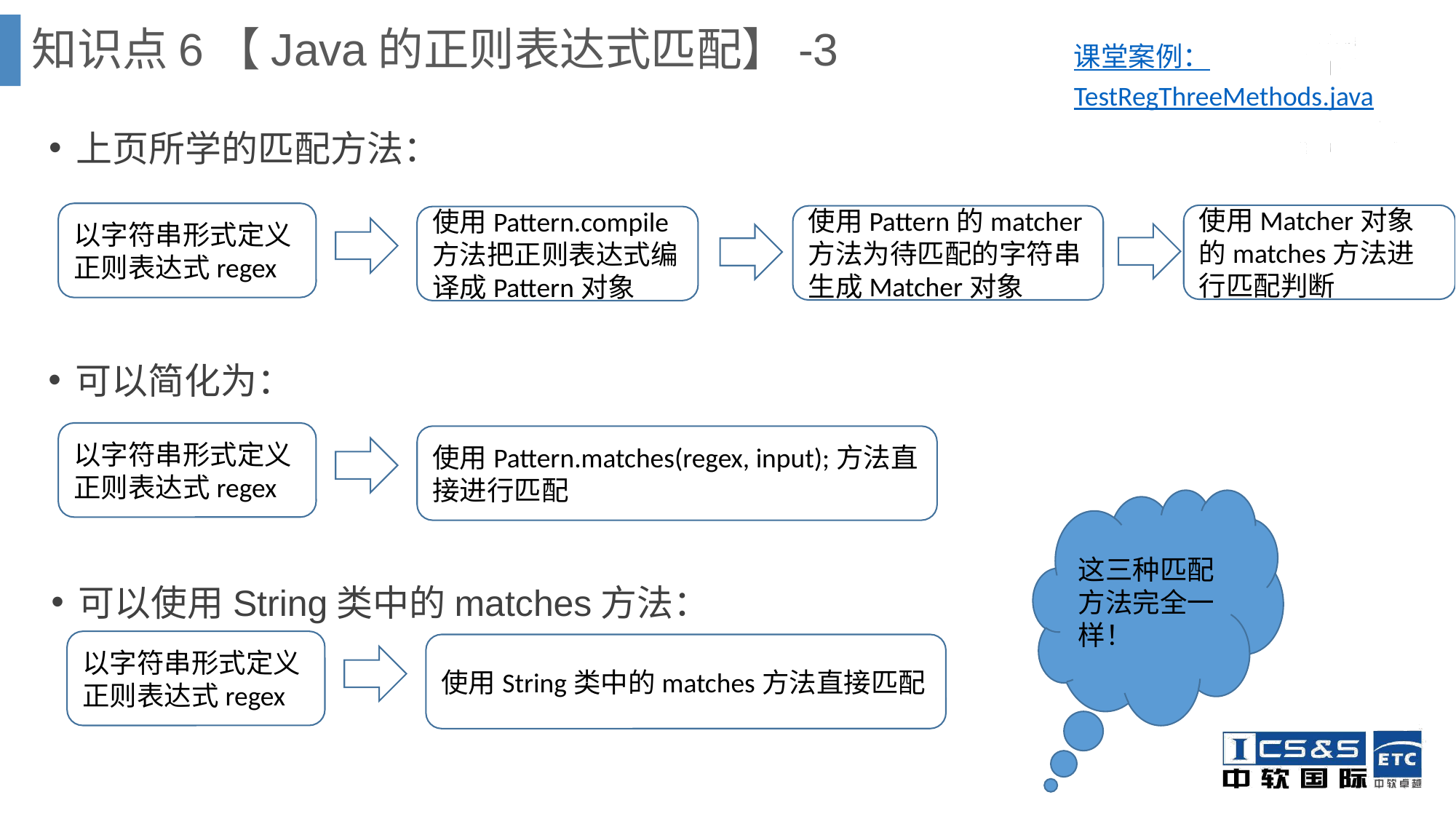

知识点6【Java的正则表达式匹配】-3
课堂案例：
TestRegThreeMethods.java

上页所学的匹配方法：

以字符串形式定义正则表达式regex
使用Matcher对象的matches方法进行匹配判断
使用Pattern的matcher方法为待匹配的字符串生成Matcher对象
使用Pattern.compile方法把正则表达式编译成Pattern对象

可以简化为：

以字符串形式定义正则表达式regex
使用Pattern.matches(regex, input);方法直接进行匹配

这三种匹配方法完全一样！
可以使用String类中的matches方法：

以字符串形式定义正则表达式regex
使用String类中的matches方法直接匹配